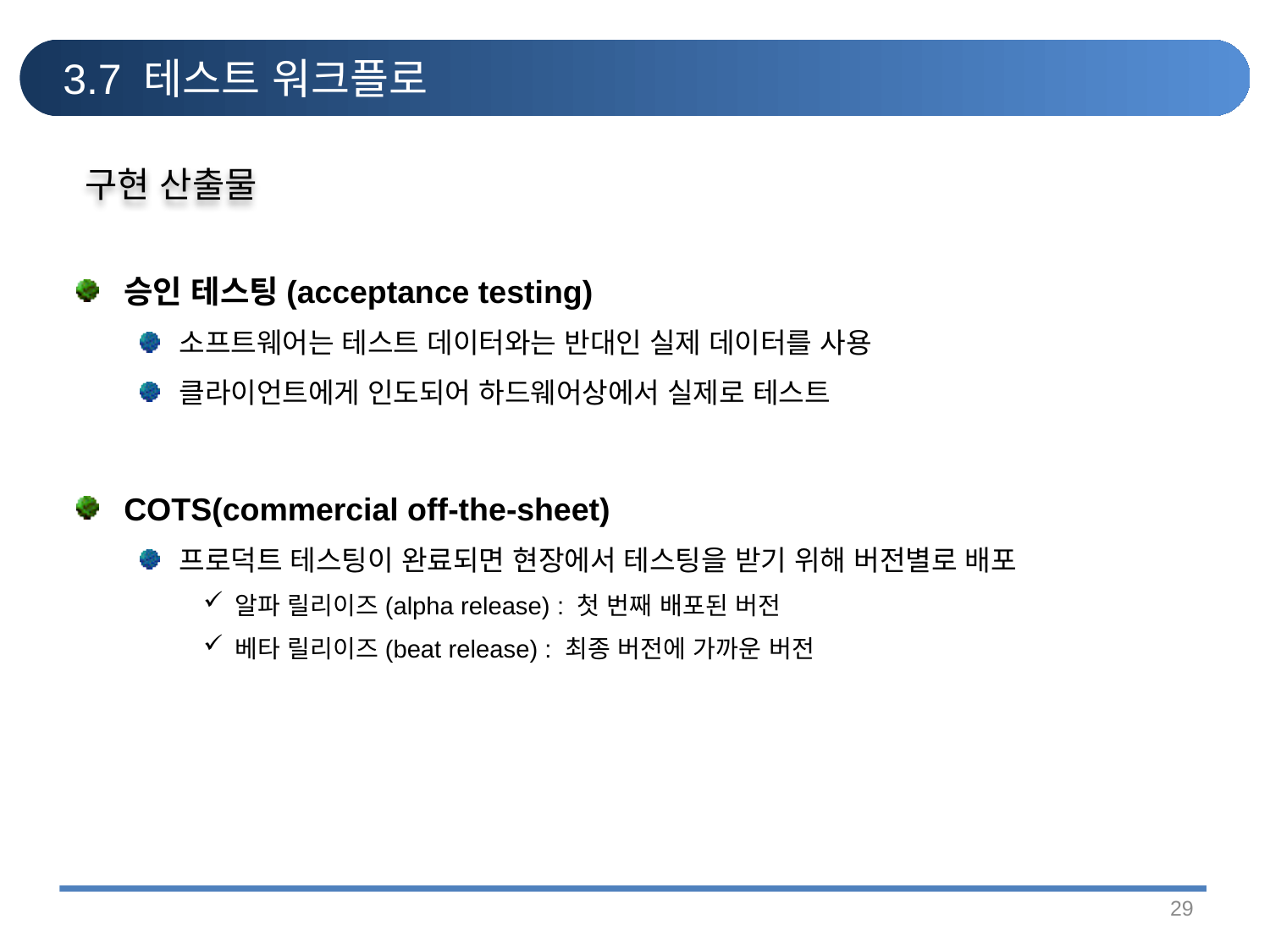

# 3.7 테스트 워크플로
구현 산출물
승인 테스팅(acceptance testing)
소프트웨어는 테스트 데이터와는 반대인 실제 데이터를 사용
클라이언트에게 인도되어 하드웨어상에서 실제로 테스트

COTS(commercial off-the-sheet)
프로덕트 테스팅이 완료되면 현장에서 테스팅을 받기 위해 버전별로 배포
알파 릴리이즈(alpha release) : 첫 번째 배포된 버전
베타 릴리이즈(beat release) : 최종 버전에 가까운 버전
29